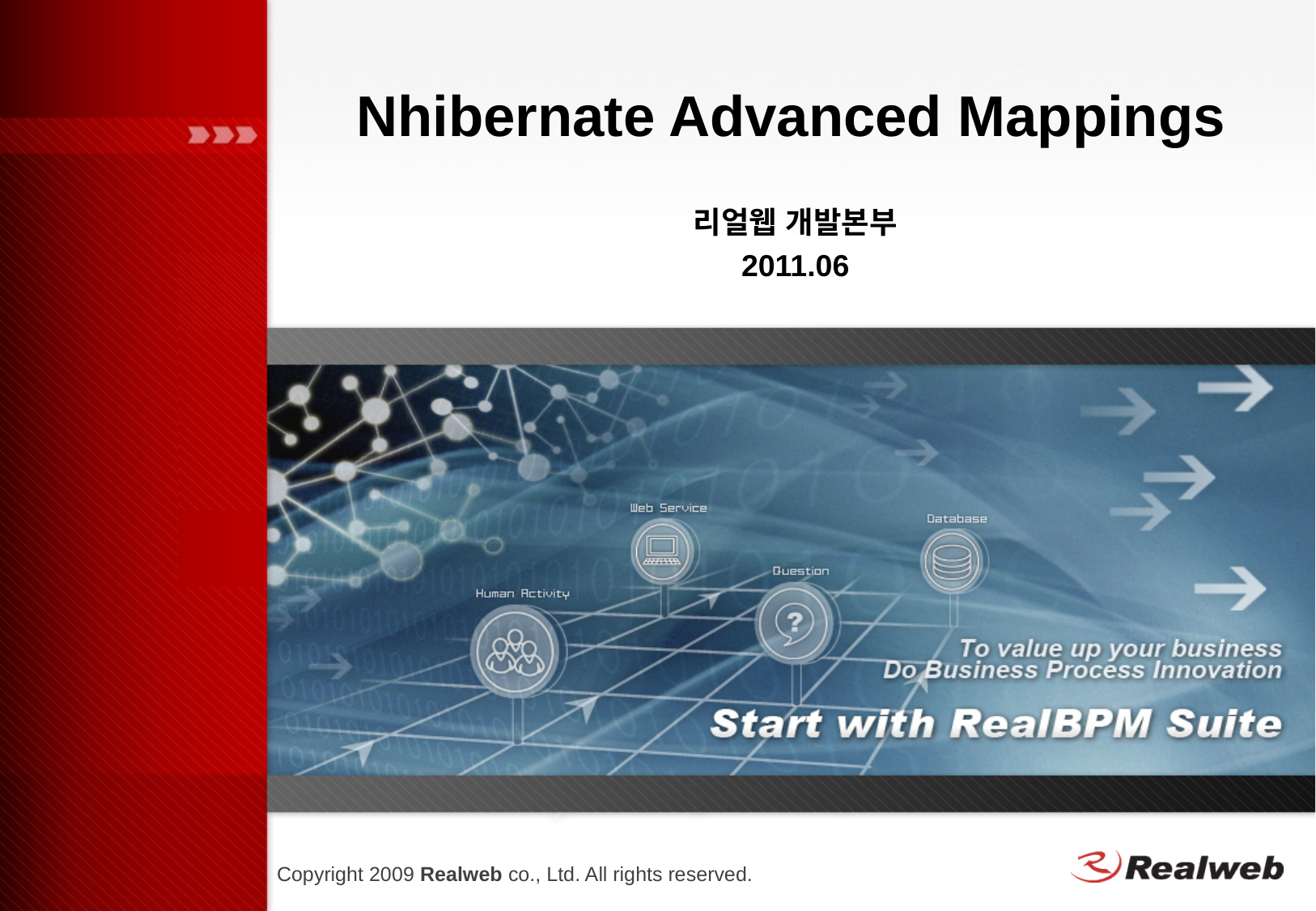

# Nhibernate Advanced Mappings
리얼웹 개발본부
2011.06